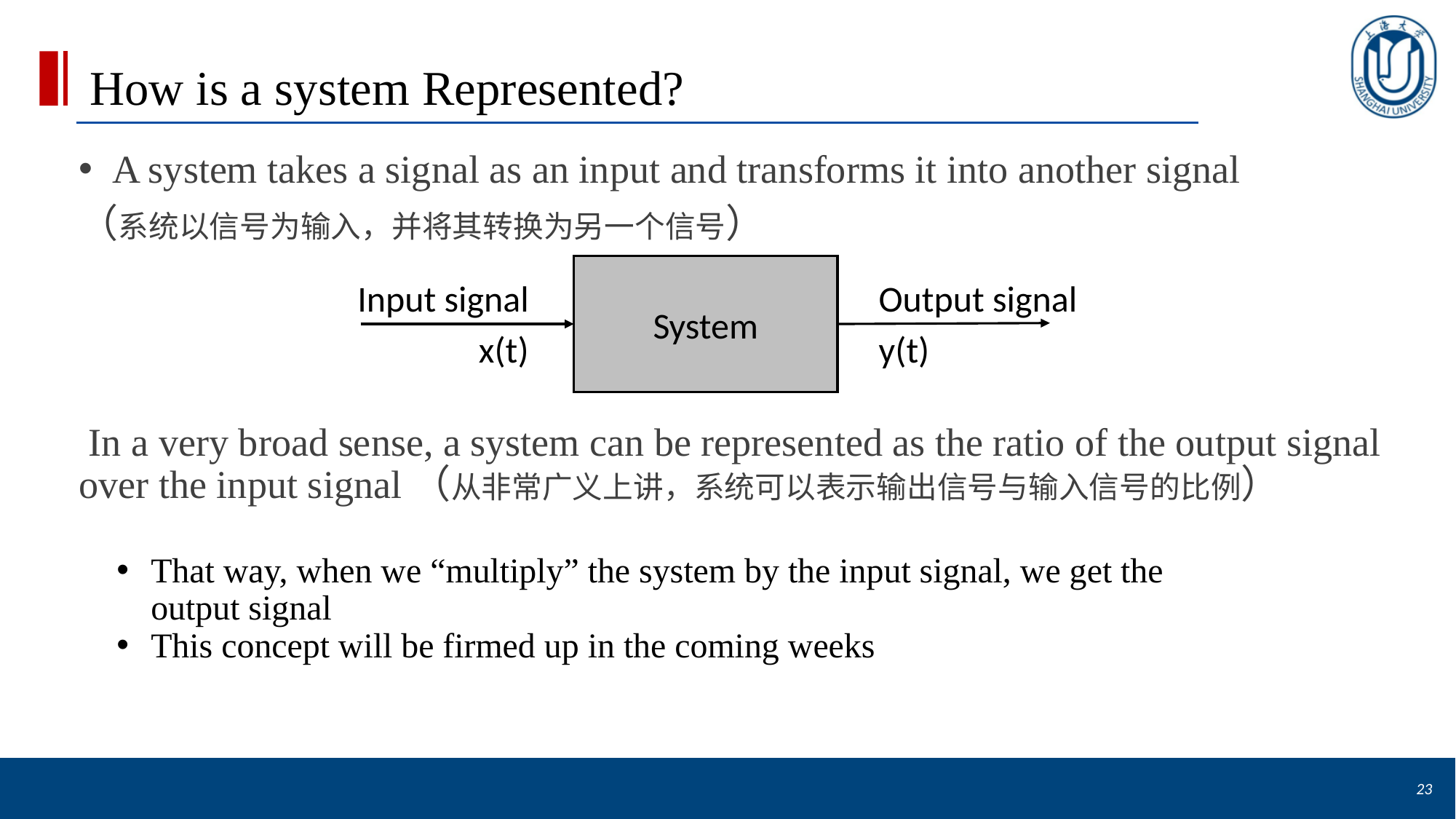

# How is a system Represented?
  A system takes a signal as an input and transforms it into another signal
（系统以信号为输入，并将其转换为另一个信号）

 In a very broad sense, a system can be represented as the ratio of the output signal over the input signal（从非常广义上讲，系统可以表示输出信号与输入信号的比例）
System
Input signal

x(t)
Output signal

y(t)
That way, when we “multiply” the system by the input signal, we get the output signal
This concept will be firmed up in the coming weeks
23